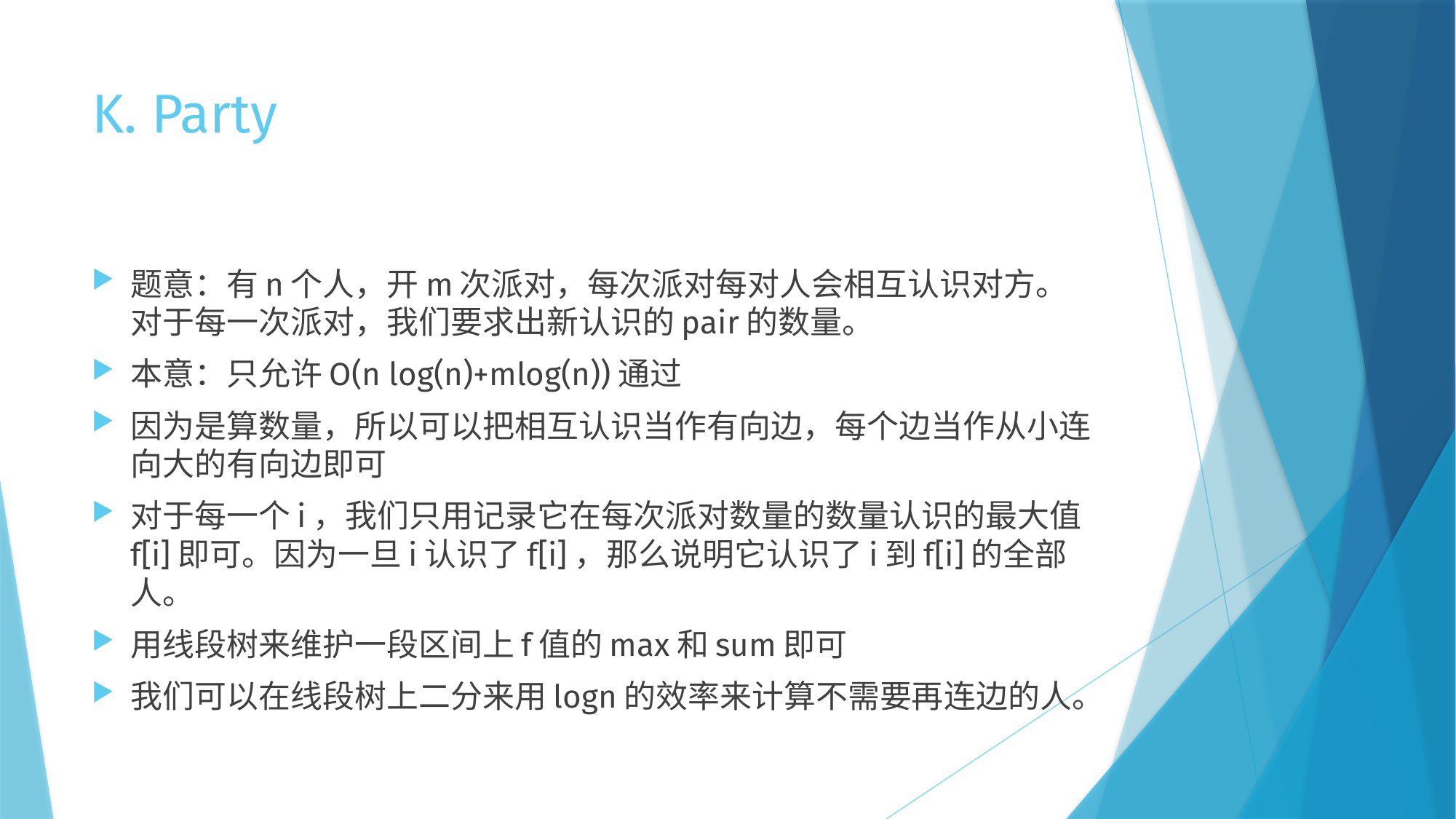

# K. Party
题意：有n个人，开m次派对，每次派对每对人会相互认识对方。对于每一次派对，我们要求出新认识的pair的数量。
本意：只允许O(n log(n)+mlog(n))通过
因为是算数量，所以可以把相互认识当作有向边，每个边当作从小连向大的有向边即可
对于每一个i，我们只用记录它在每次派对数量的数量认识的最大值f[i]即可。因为一旦i认识了f[i]，那么说明它认识了i到f[i]的全部人。
用线段树来维护一段区间上f值的max和sum即可
我们可以在线段树上二分来用logn的效率来计算不需要再连边的人。